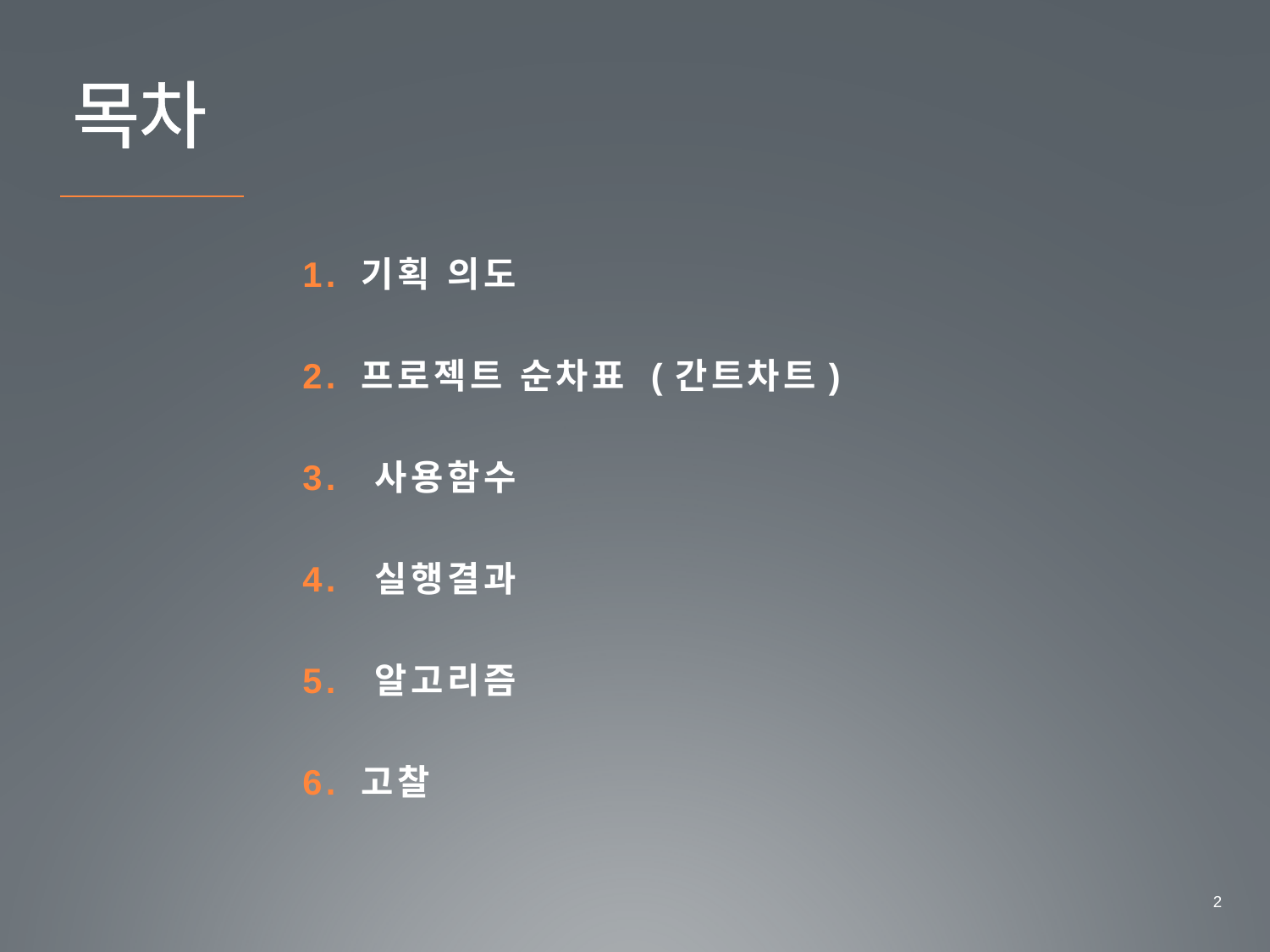

목차
1. 기획 의도
2. 프로젝트 순차표 (간트차트)
3.  사용함수
4.  실행결과
5.  알고리즘
6. 고찰
2